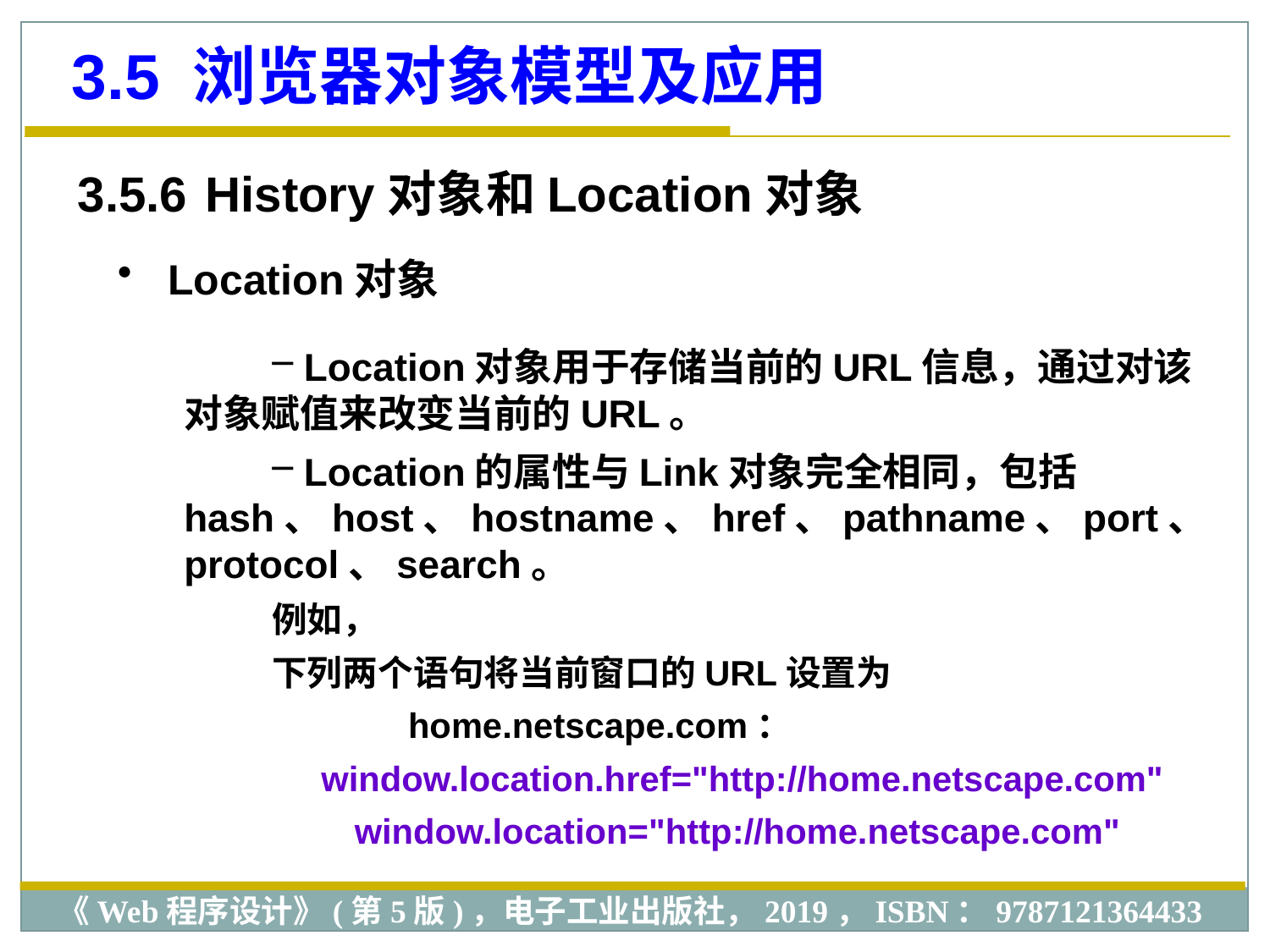

3.5 浏览器对象模型及应用
3.5.6  History对象和Location对象
  Location对象
 Location对象用于存储当前的URL信息，通过对该对象赋值来改变当前的URL。
 Location的属性与Link对象完全相同，包括hash、host、hostname、href、pathname、port、protocol、search。
例如，
下列两个语句将当前窗口的URL设置为
              home.netscape.com：
window.location.href="http://home.netscape.com"
window.location="http://home.netscape.com"